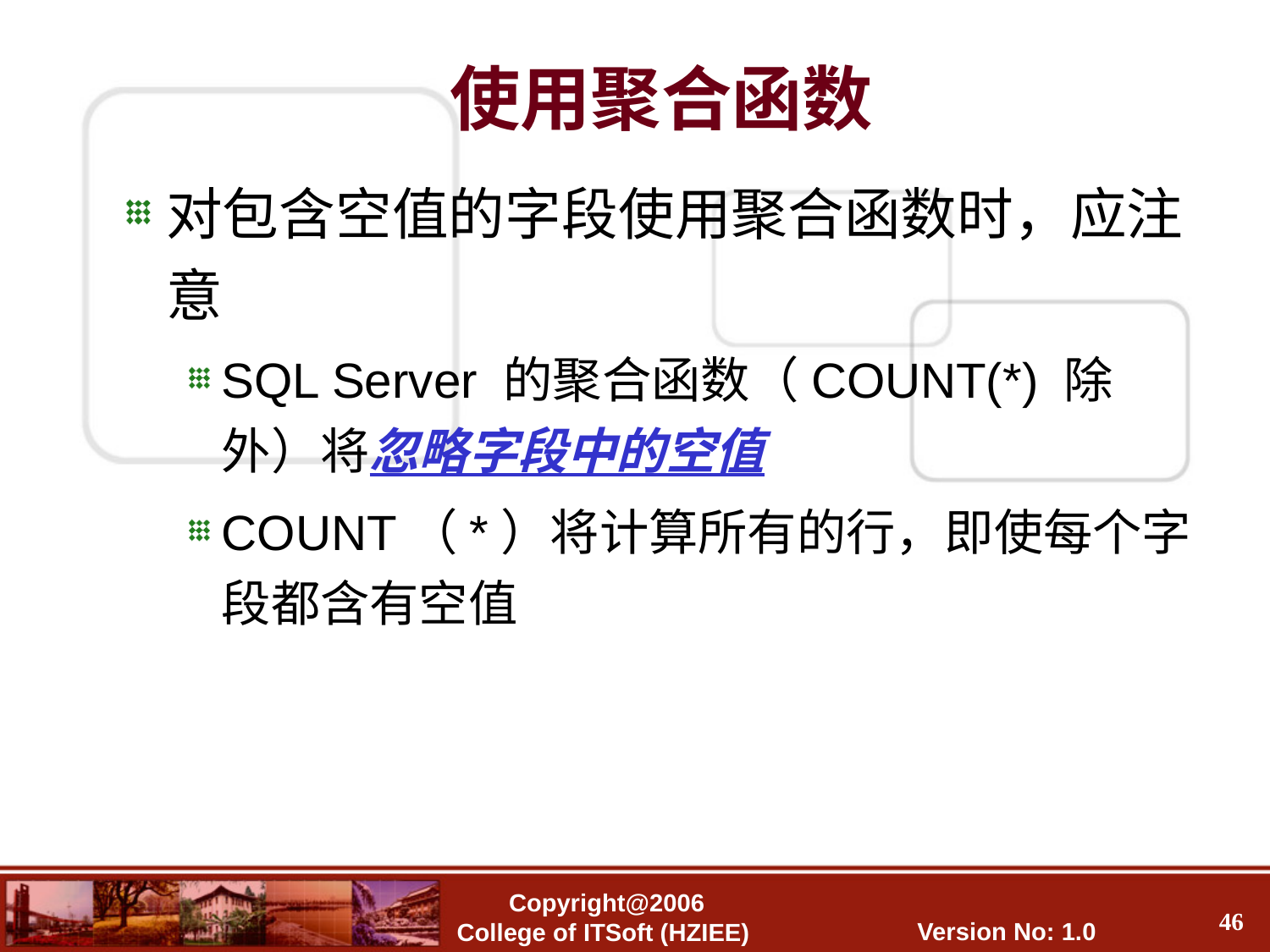

使用聚合函数
对包含空值的字段使用聚合函数时，应注意
SQL Server 的聚合函数（COUNT(*) 除外）将忽略字段中的空值
COUNT（*）将计算所有的行，即使每个字段都含有空值